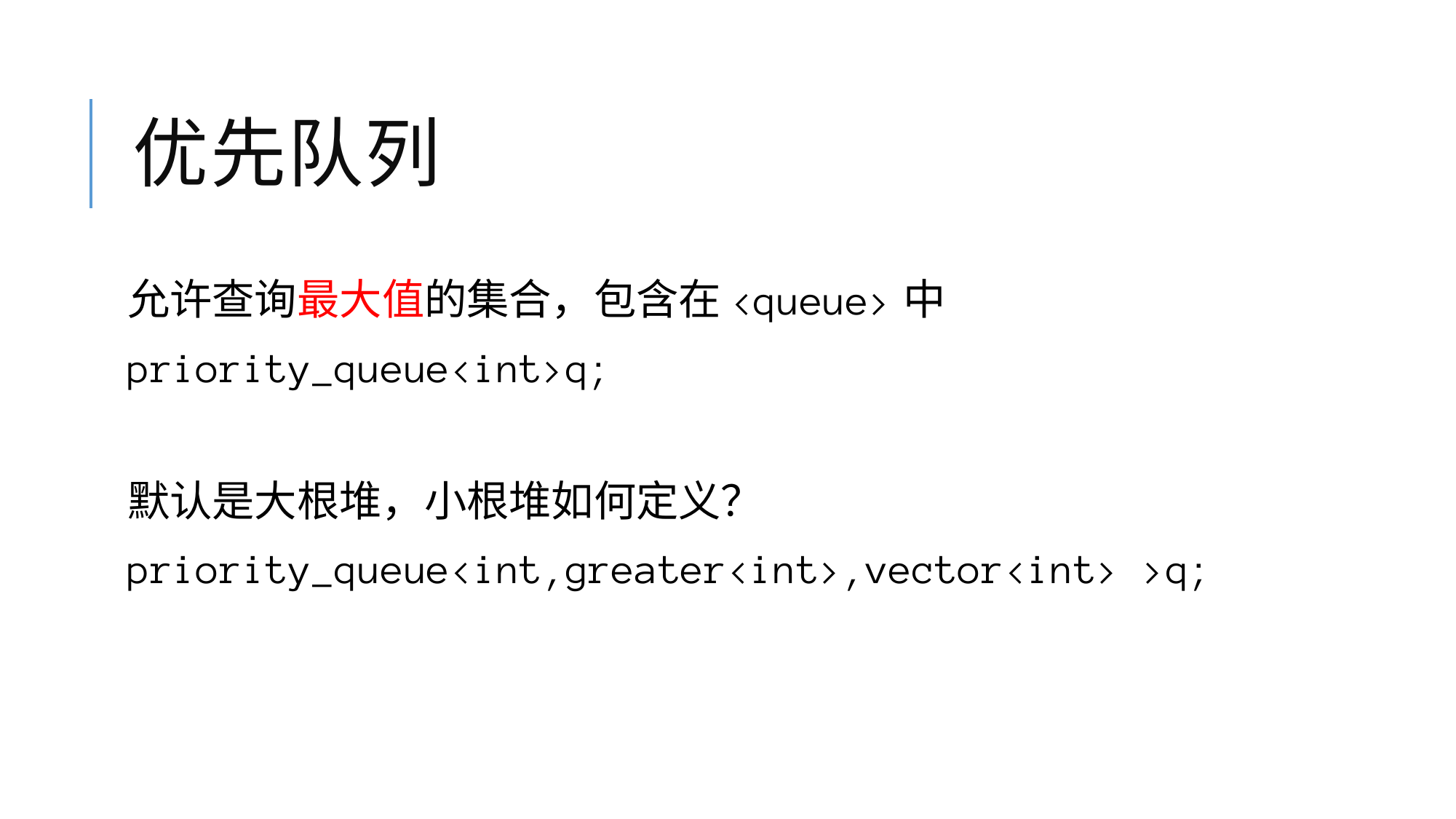

# 优先队列
允许查询最大值的集合，包含在<queue>中
priority_queue<int>q;

默认是大根堆，小根堆如何定义？
priority_queue<int,greater<int>,vector<int> >q;